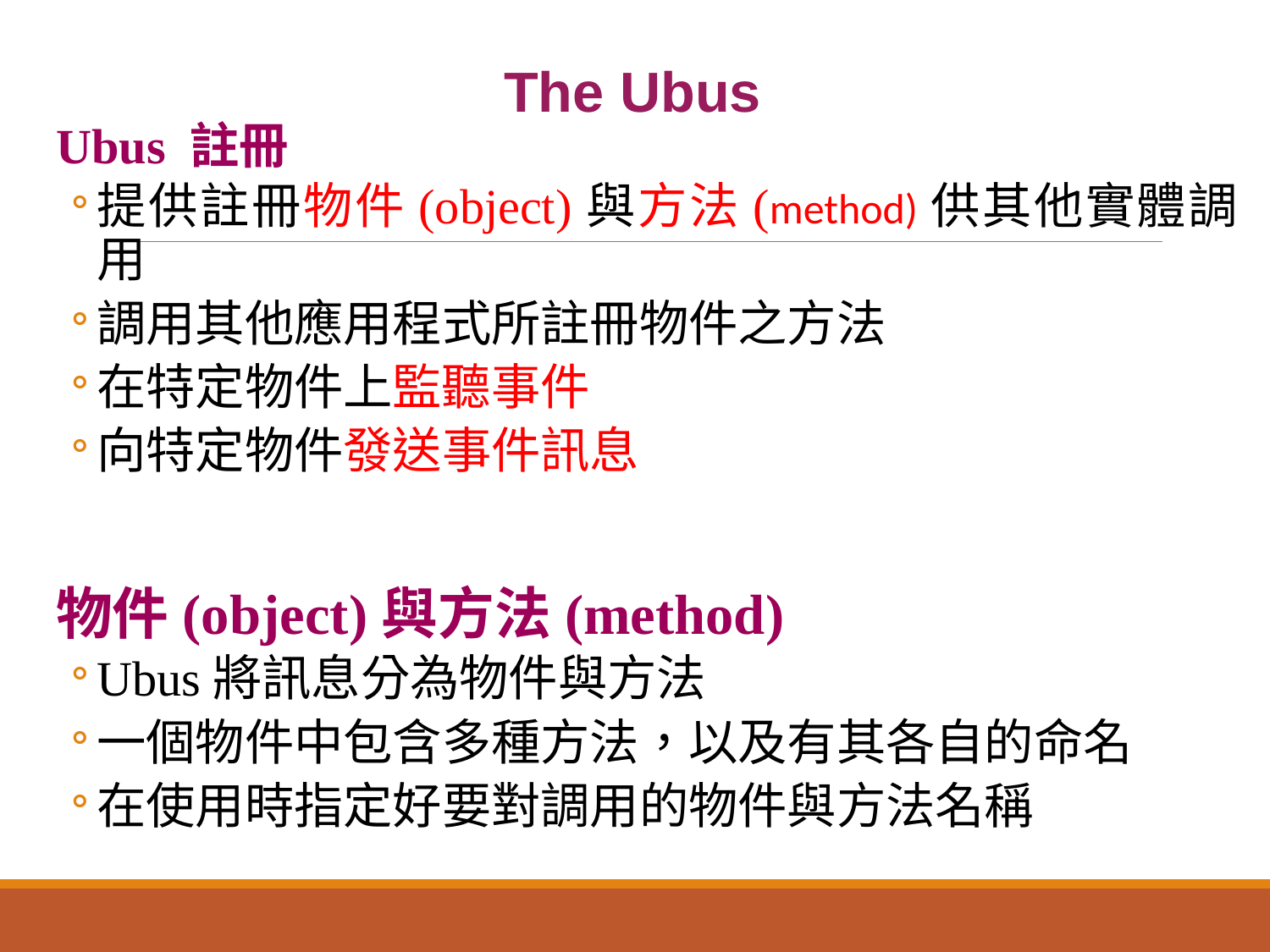

The Ubus

Ubus 註冊
提供註冊物件(object)與方法(method)供其他實體調用
調用其他應用程式所註冊物件之方法
在特定物件上監聽事件
向特定物件發送事件訊息

物件(object)與方法(method)
Ubus將訊息分為物件與方法
一個物件中包含多種方法，以及有其各自的命名
在使用時指定好要對調用的物件與方法名稱